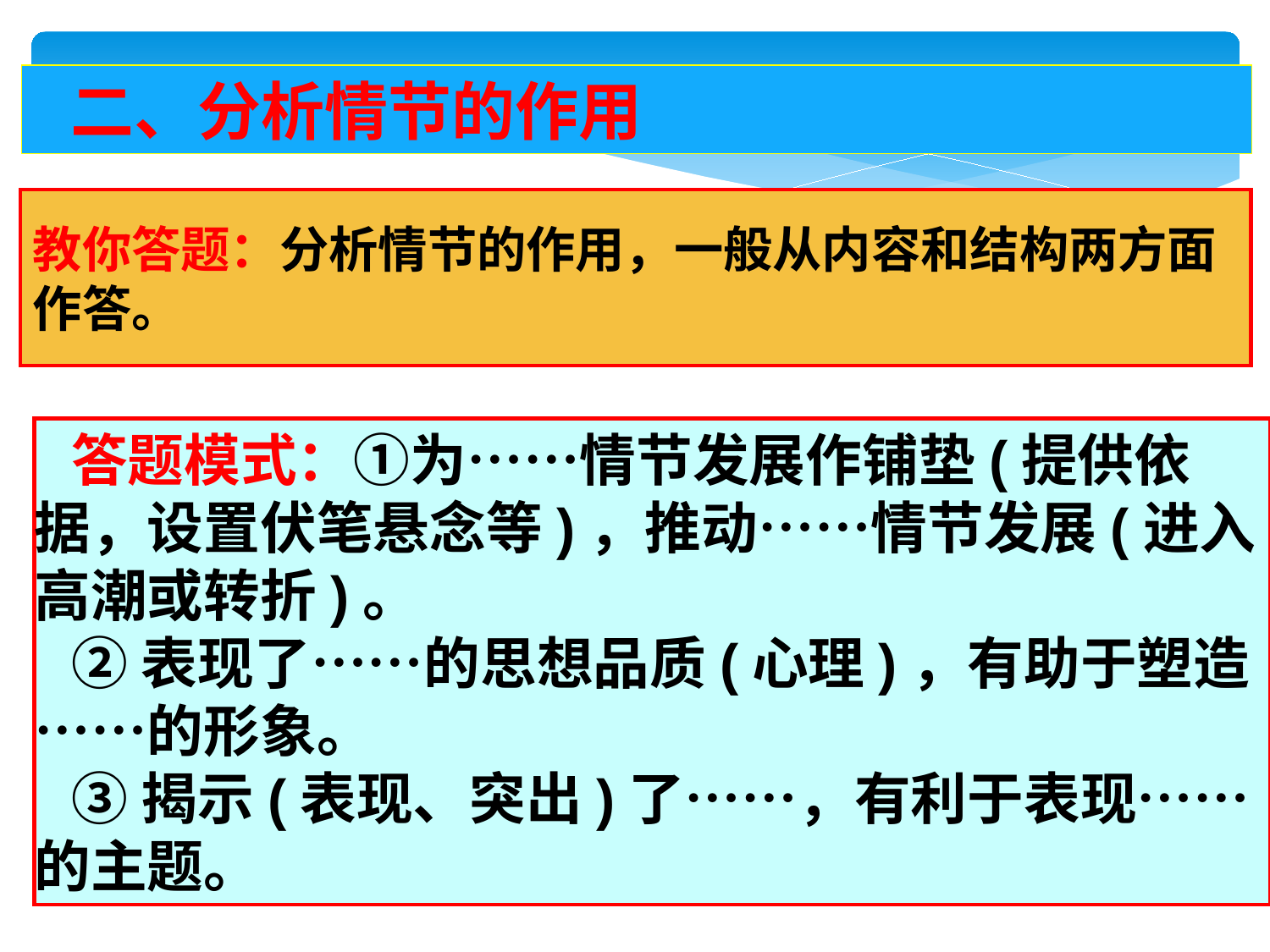

二、分析情节的作用
教你答题：分析情节的作用，一般从内容和结构两方面作答。
答题模式：①为……情节发展作铺垫(提供依据，设置伏笔悬念等)，推动……情节发展(进入高潮或转折)。
②表现了……的思想品质(心理)，有助于塑造……的形象。
③揭示(表现、突出)了……，有利于表现……的主题。